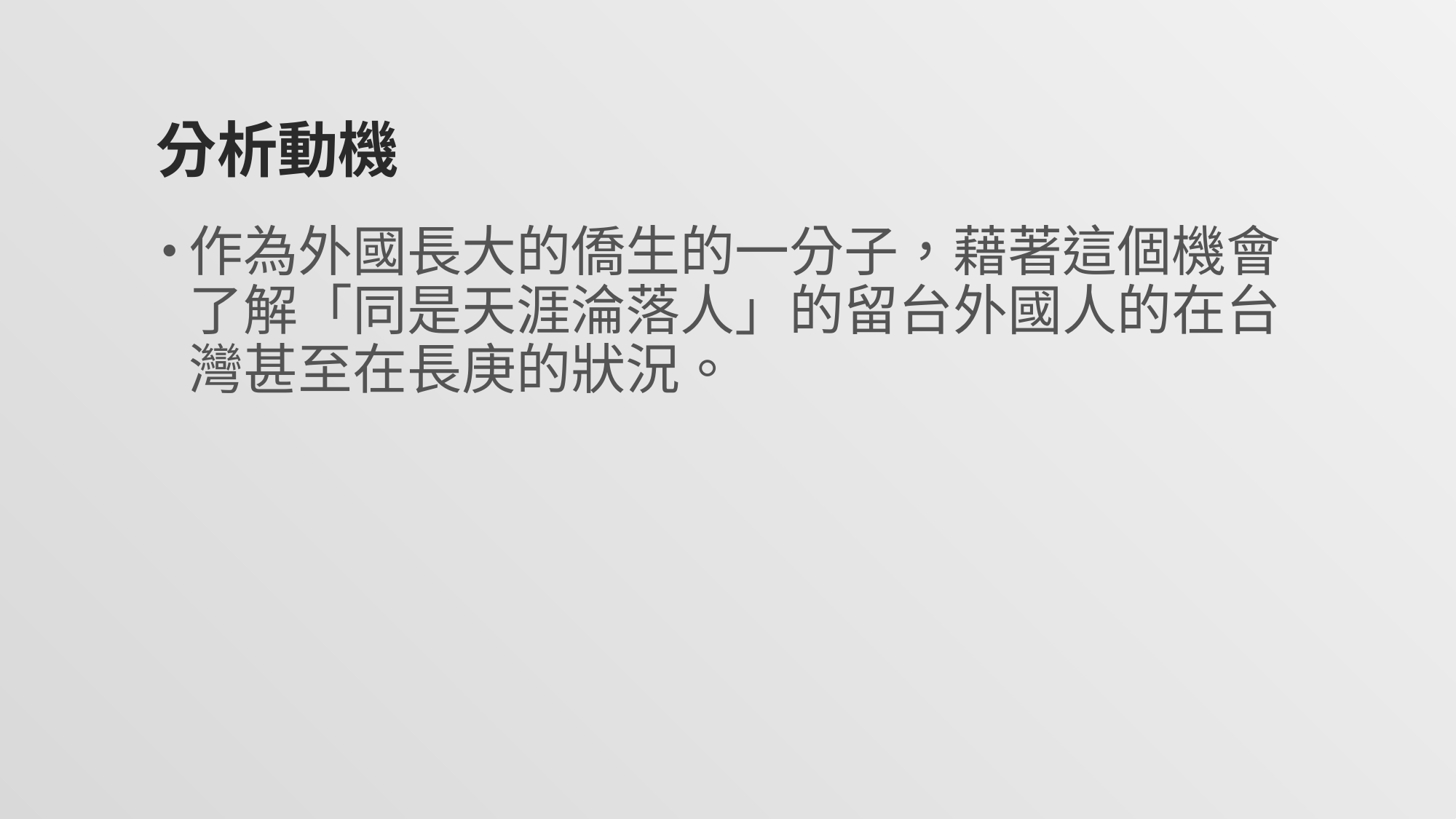

# 分析動機
作為外國長大的僑生的一分子，藉著這個機會了解「同是天涯淪落人」的留台外國人的在台灣甚至在長庚的狀況。